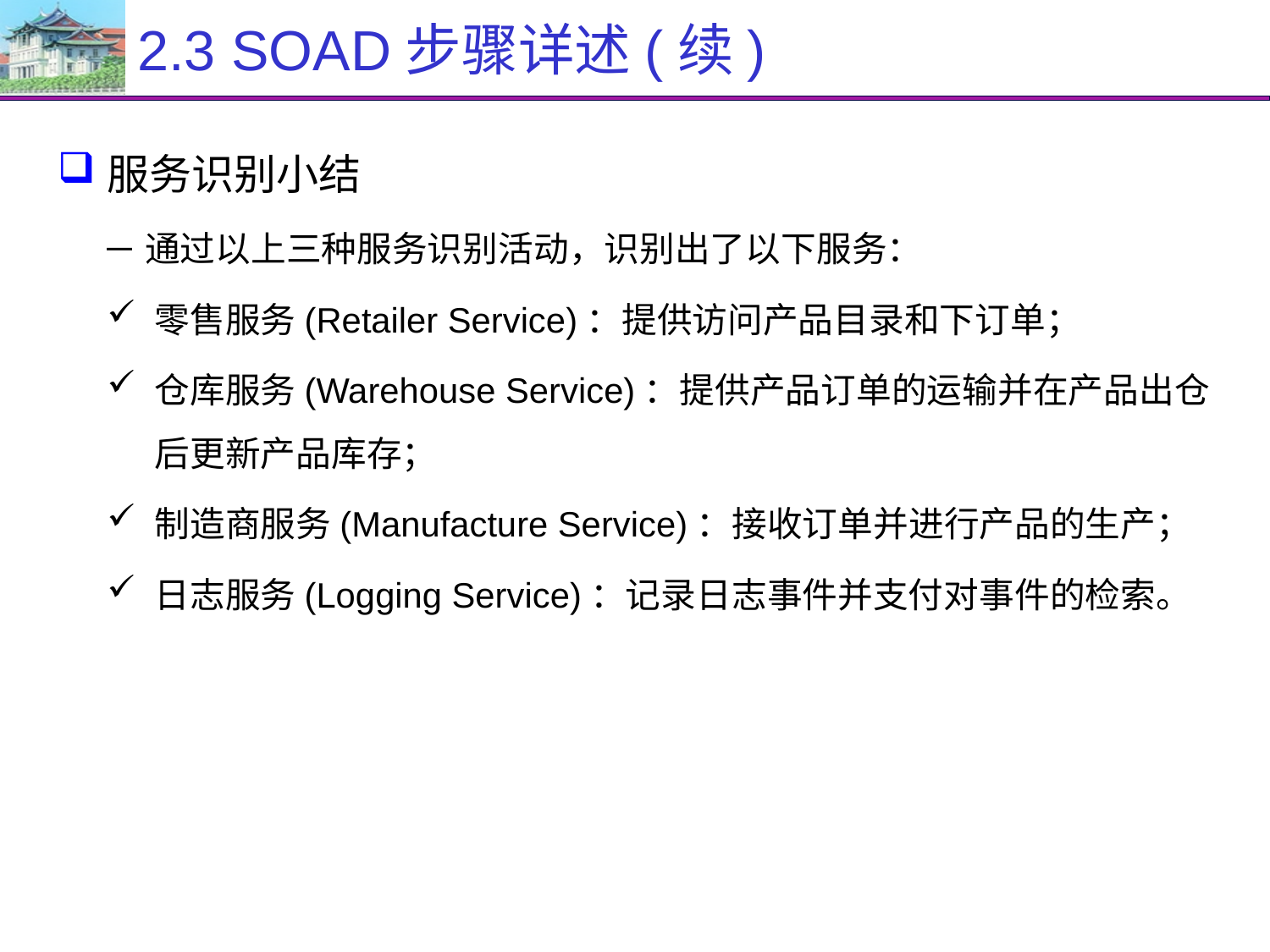

# 2.3 SOAD步骤详述(续)
服务识别小结
通过以上三种服务识别活动，识别出了以下服务：
零售服务(Retailer Service)：提供访问产品目录和下订单；
仓库服务(Warehouse Service)：提供产品订单的运输并在产品出仓后更新产品库存；
制造商服务(Manufacture Service)：接收订单并进行产品的生产；
日志服务(Logging Service)：记录日志事件并支付对事件的检索。